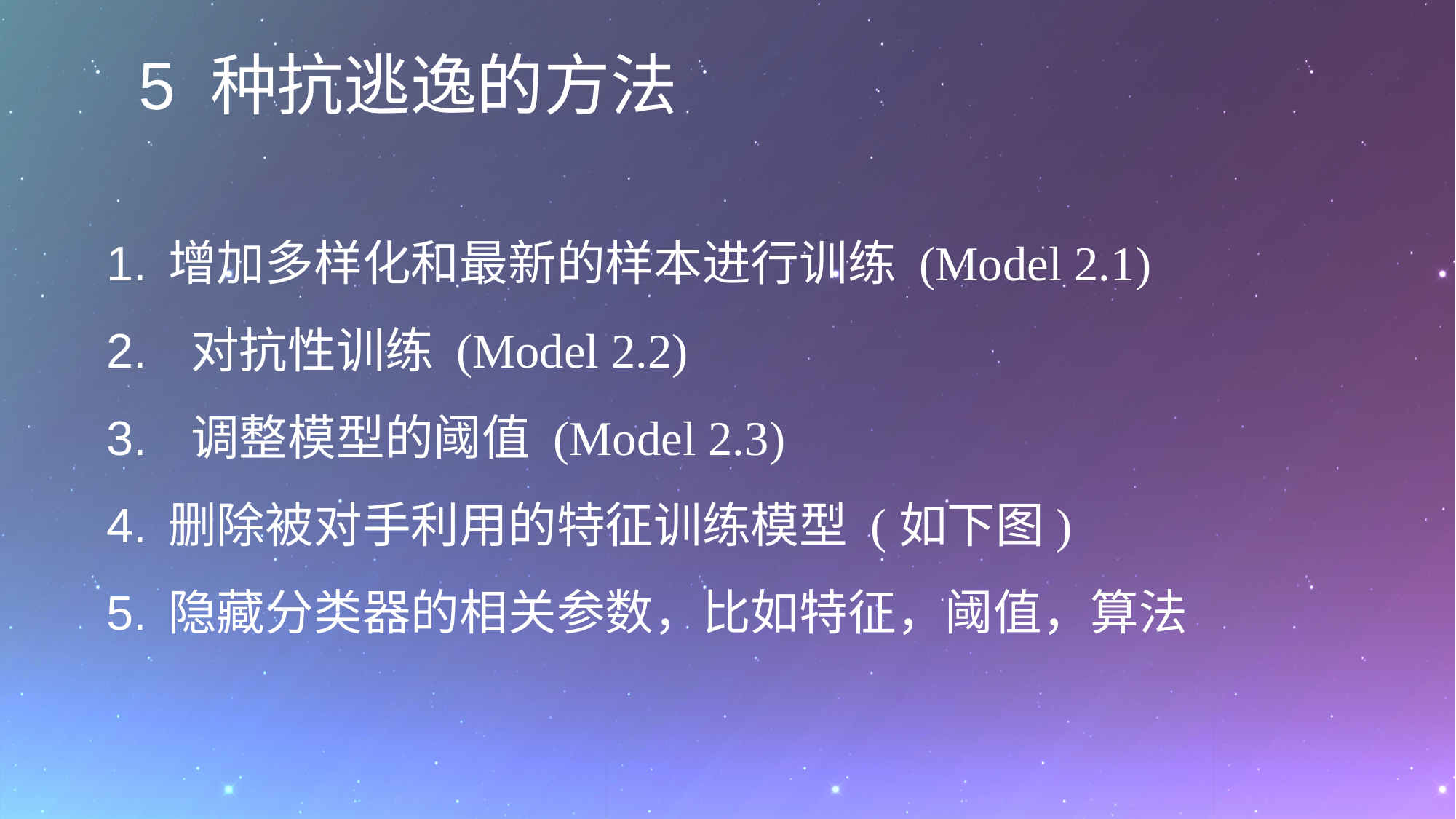

5 种抗逃逸的方法

增加多样化和最新的样本进行训练 (Model 2.1)
 对抗性训练 (Model 2.2)
 调整模型的阈值 (Model 2.3)
删除被对手利用的特征训练模型 (如下图)
隐藏分类器的相关参数，比如特征，阈值，算法